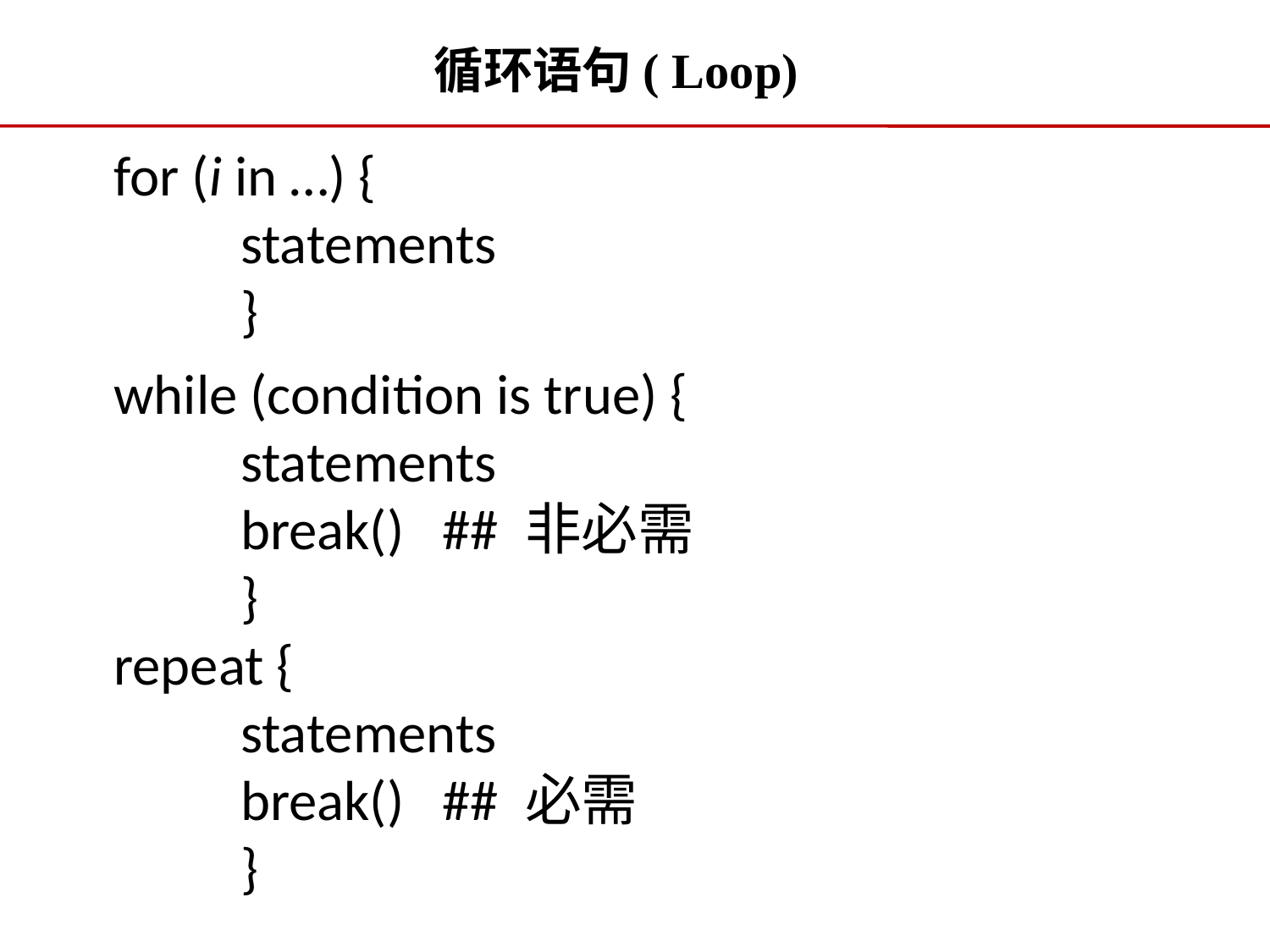

循环语句( Loop)

for (i in …) {
	statements
	}
while (condition is true) {
	statements
	break()   ## 非必需
	}
repeat {
	statements
	break()   ## 必需
	}